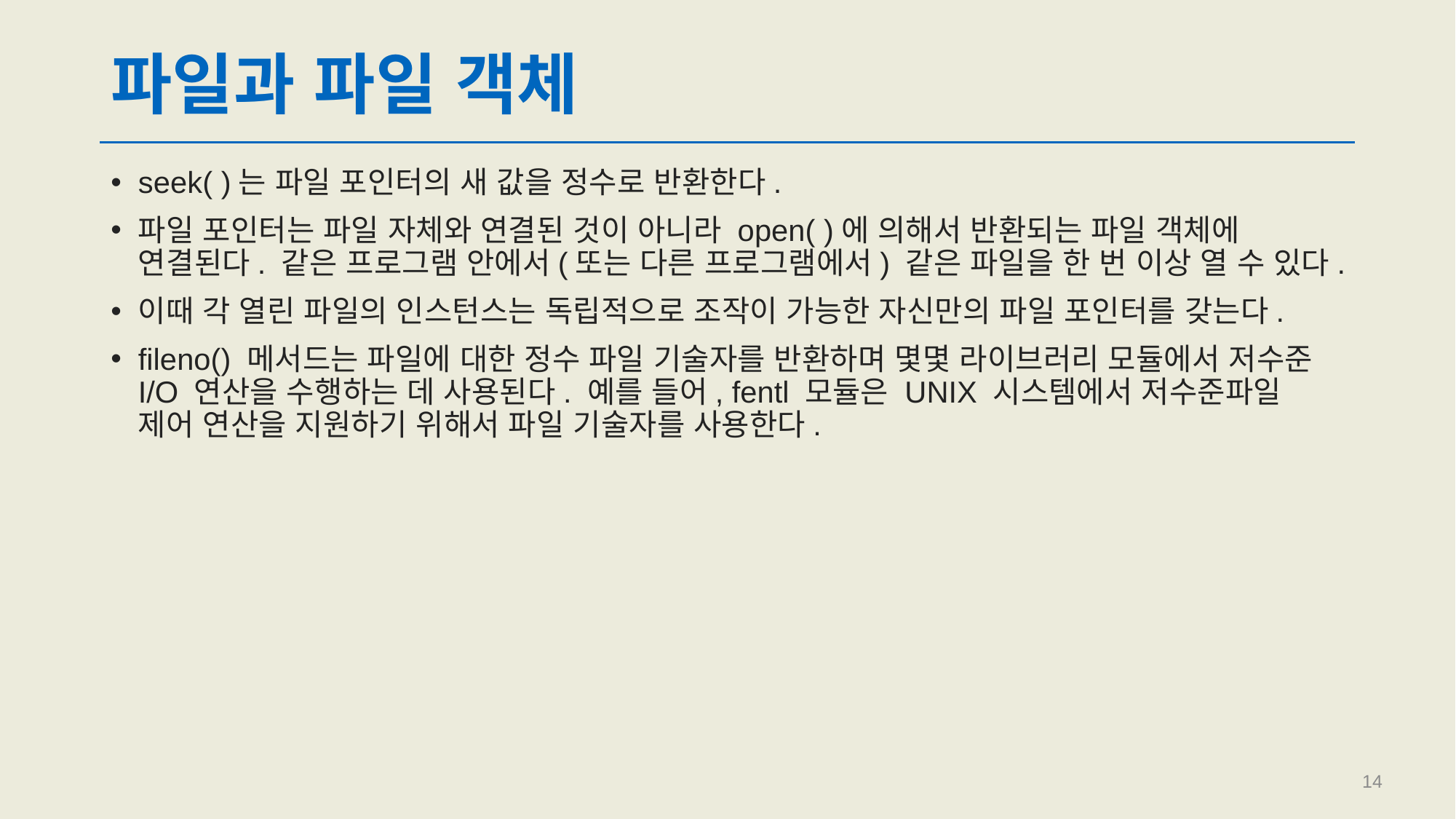

# 파일과 파일 객체
seek( )는 파일 포인터의 새 값을 정수로 반환한다.
파일 포인터는 파일 자체와 연결된 것이 아니라 open( )에 의해서 반환되는 파일 객체에 연결된다. 같은 프로그램 안에서(또는 다른 프로그램에서) 같은 파일을 한 번 이상 열 수 있다.
이때 각 열린 파일의 인스턴스는 독립적으로 조작이 가능한 자신만의 파일 포인터를 갖는다.
fileno() 메서드는 파일에 대한 정수 파일 기술자를 반환하며 몇몇 라이브러리 모듈에서 저수준 I/O 연산을 수행하는 데 사용된다. 예를 들어, fentl 모듈은 UNIX 시스템에서 저수준파일 제어 연산을 지원하기 위해서 파일 기술자를 사용한다.
14